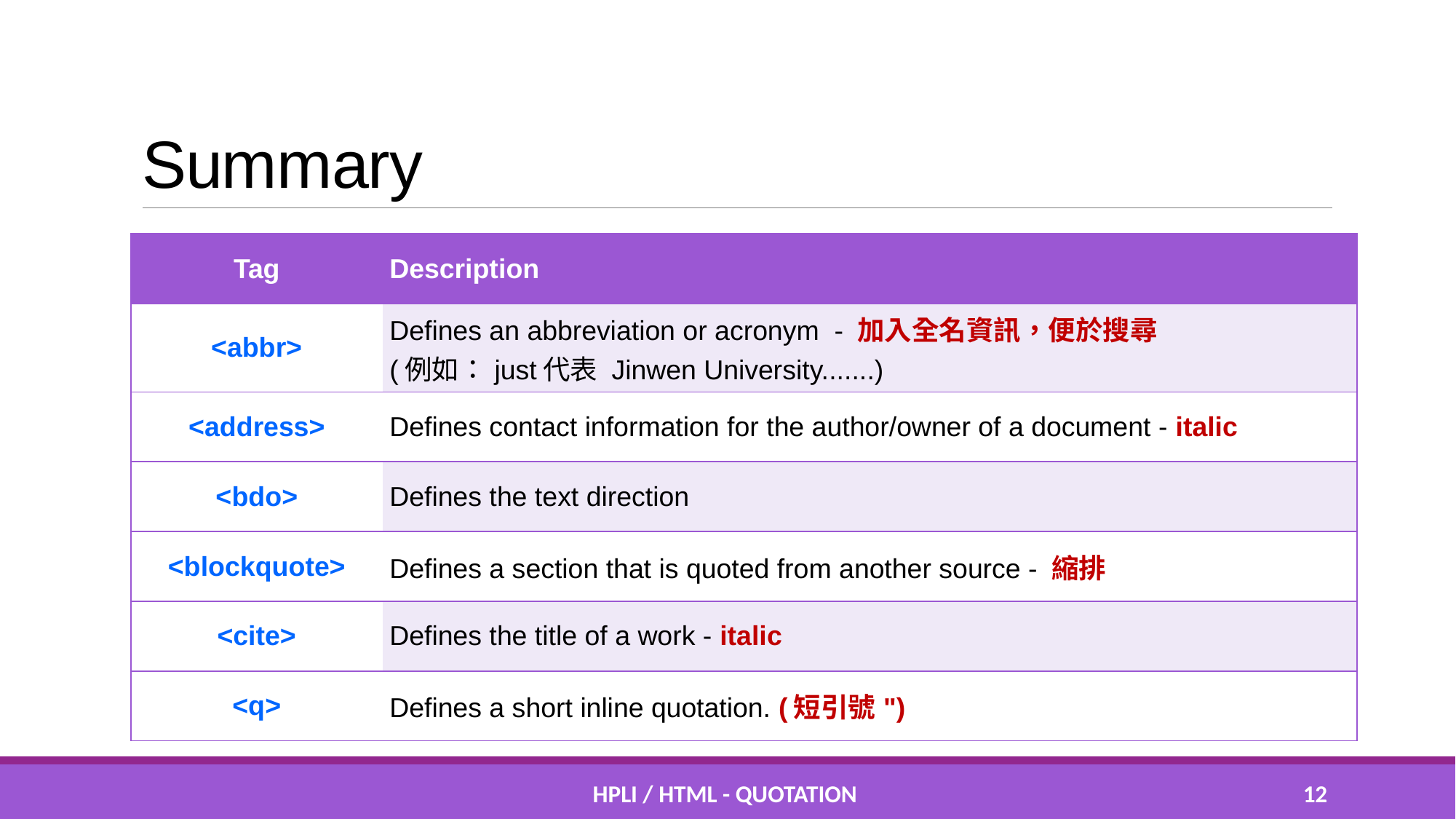

# Summary
| Tag | Description |
| --- | --- |
| <abbr> | Defines an abbreviation or acronym - 加入全名資訊，便於搜尋 (例如：just代表 Jinwen University.......) |
| <address> | Defines contact information for the author/owner of a document - italic |
| <bdo> | Defines the text direction |
| <blockquote> | Defines a section that is quoted from another source - 縮排 |
| <cite> | Defines the title of a work - italic |
| <q> | Defines a short inline quotation. (短引號") |
HPLI / HTML - Quotation
12